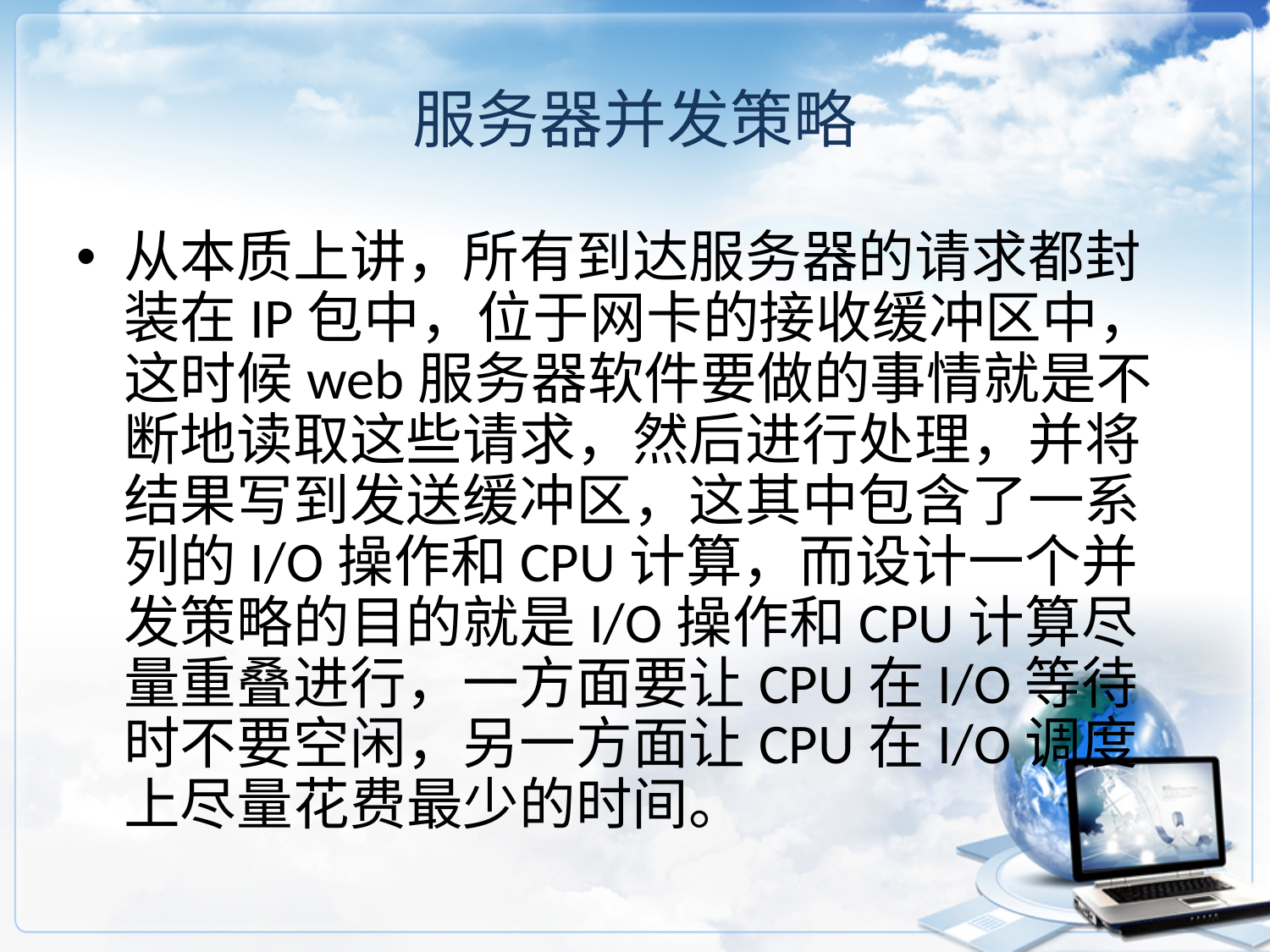

# 服务器并发策略
从本质上讲，所有到达服务器的请求都封装在IP包中，位于网卡的接收缓冲区中，这时候web服务器软件要做的事情就是不断地读取这些请求，然后进行处理，并将结果写到发送缓冲区，这其中包含了一系列的I/O操作和CPU计算，而设计一个并发策略的目的就是I/O操作和CPU计算尽量重叠进行，一方面要让CPU在I/O等待时不要空闲，另一方面让CPU在I/O调度上尽量花费最少的时间。